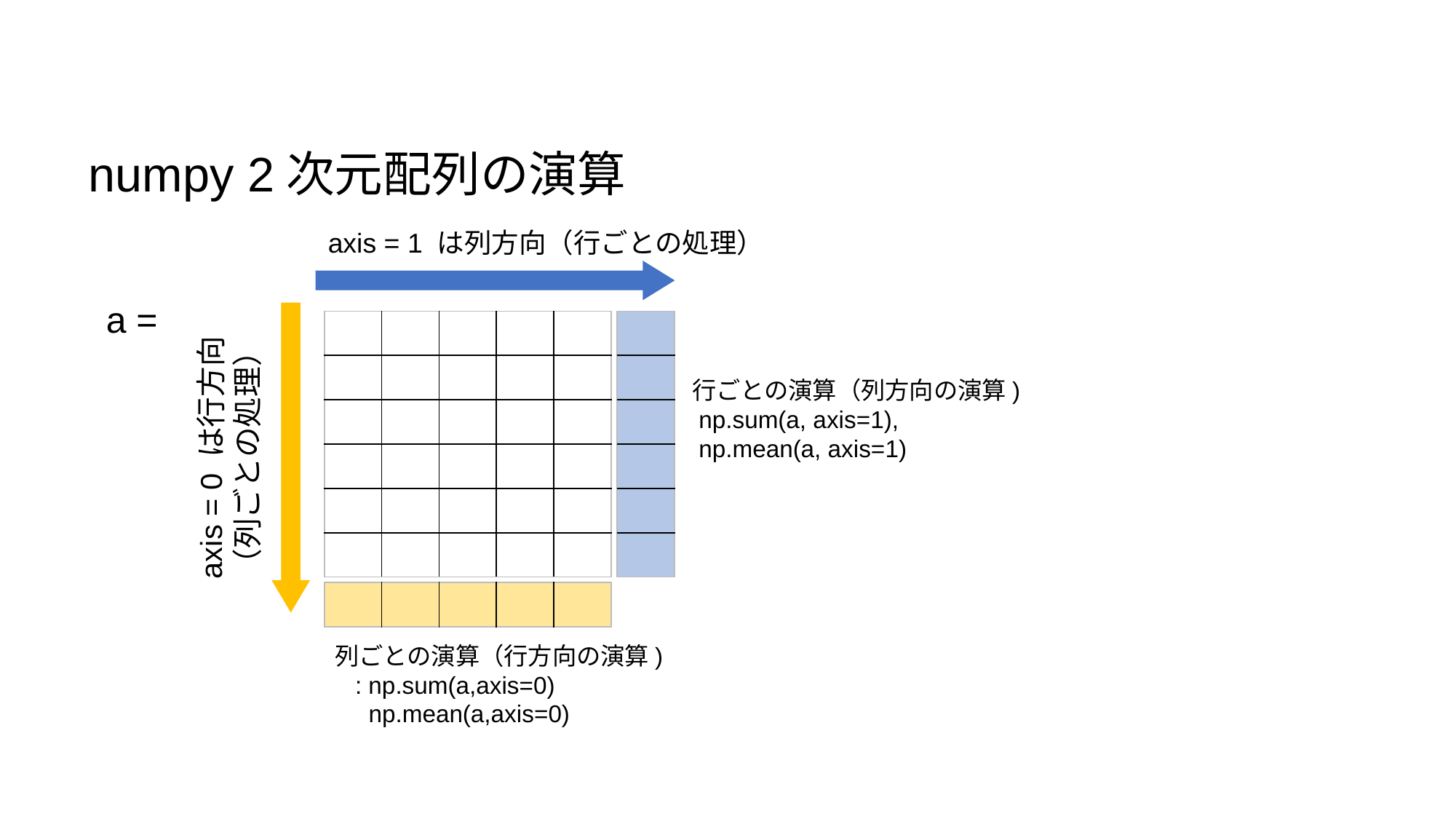

numpy 2次元配列の演算
axis = 1 は列方向（行ごとの処理）

a =

|  |  |  |  |  |
| --- | --- | --- | --- | --- |
|  |  |  |  |  |
|  |  |  |  |  |
|  |  |  |  |  |
|  |  |  |  |  |
|  |  |  |  |  |
|  |
| --- |
|  |
|  |
|  |
|  |
|  |
行ごとの演算（列方向の演算)
 np.sum(a, axis=1),
 np.mean(a, axis=1)
axis = 0 は行方向
（列ごとの処理）

|  |  |  |  |  |
| --- | --- | --- | --- | --- |
列ごとの演算（行方向の演算)
   : np.sum(a,axis=0)
     np.mean(a,axis=0)